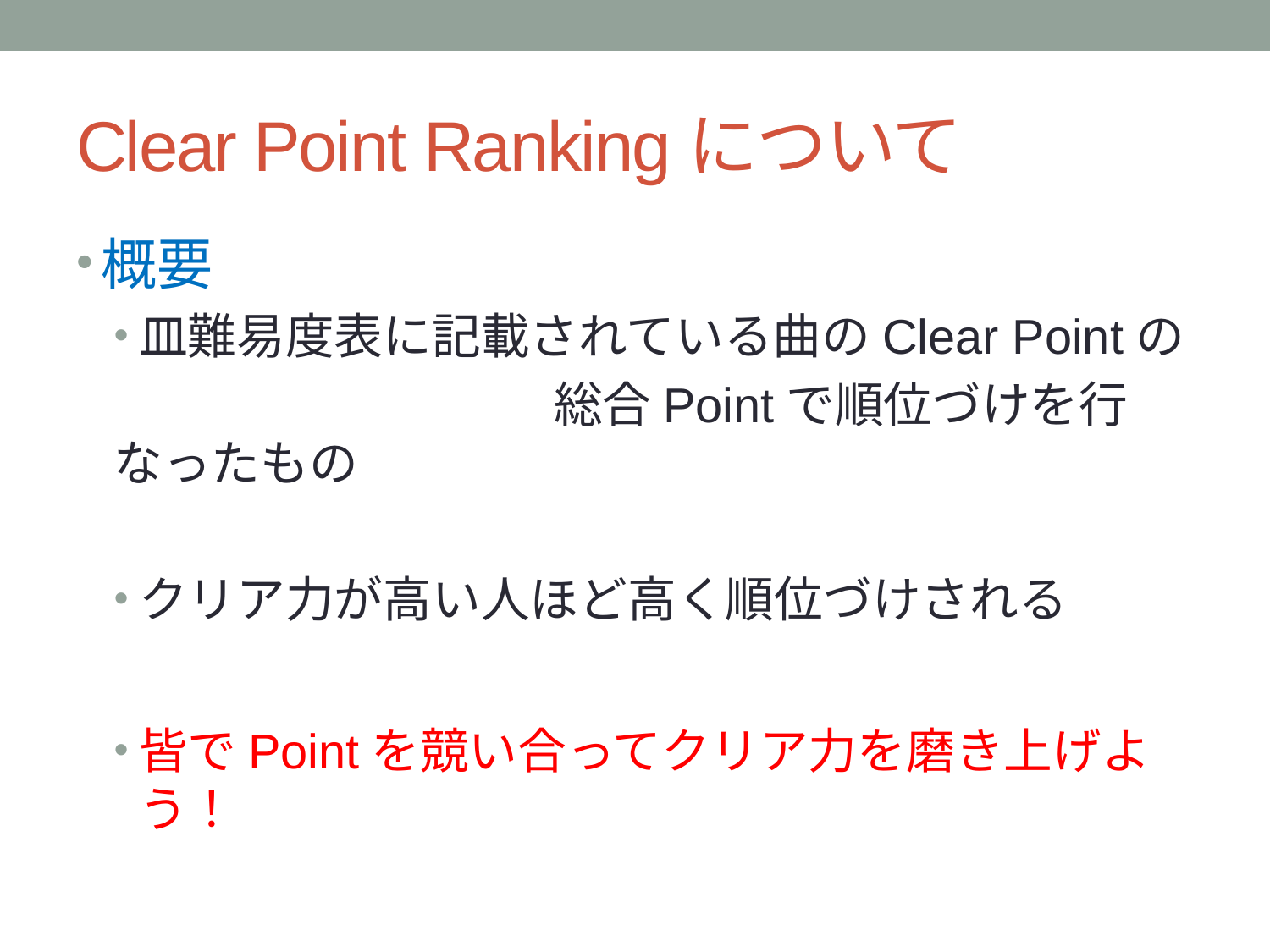

# Clear Point Rankingについて
概要
皿難易度表に記載されている曲のClear Pointの
　　　　　　　　　総合Pointで順位づけを行なったもの

クリア力が高い人ほど高く順位づけされる

皆でPointを競い合ってクリア力を磨き上げよう！